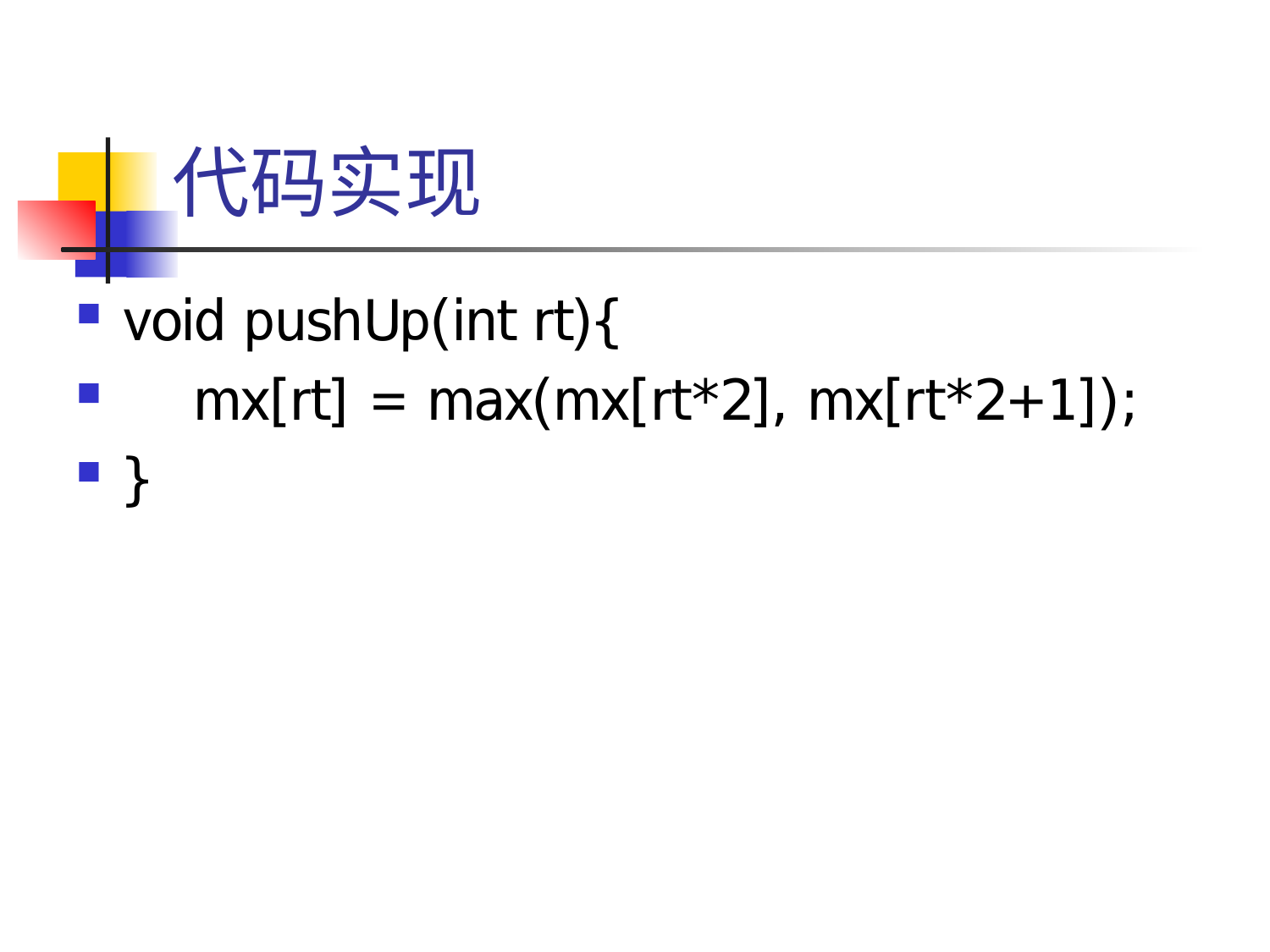

# 代码实现
void pushUp(int rt){
    mx[rt] = max(mx[rt*2], mx[rt*2+1]);
}